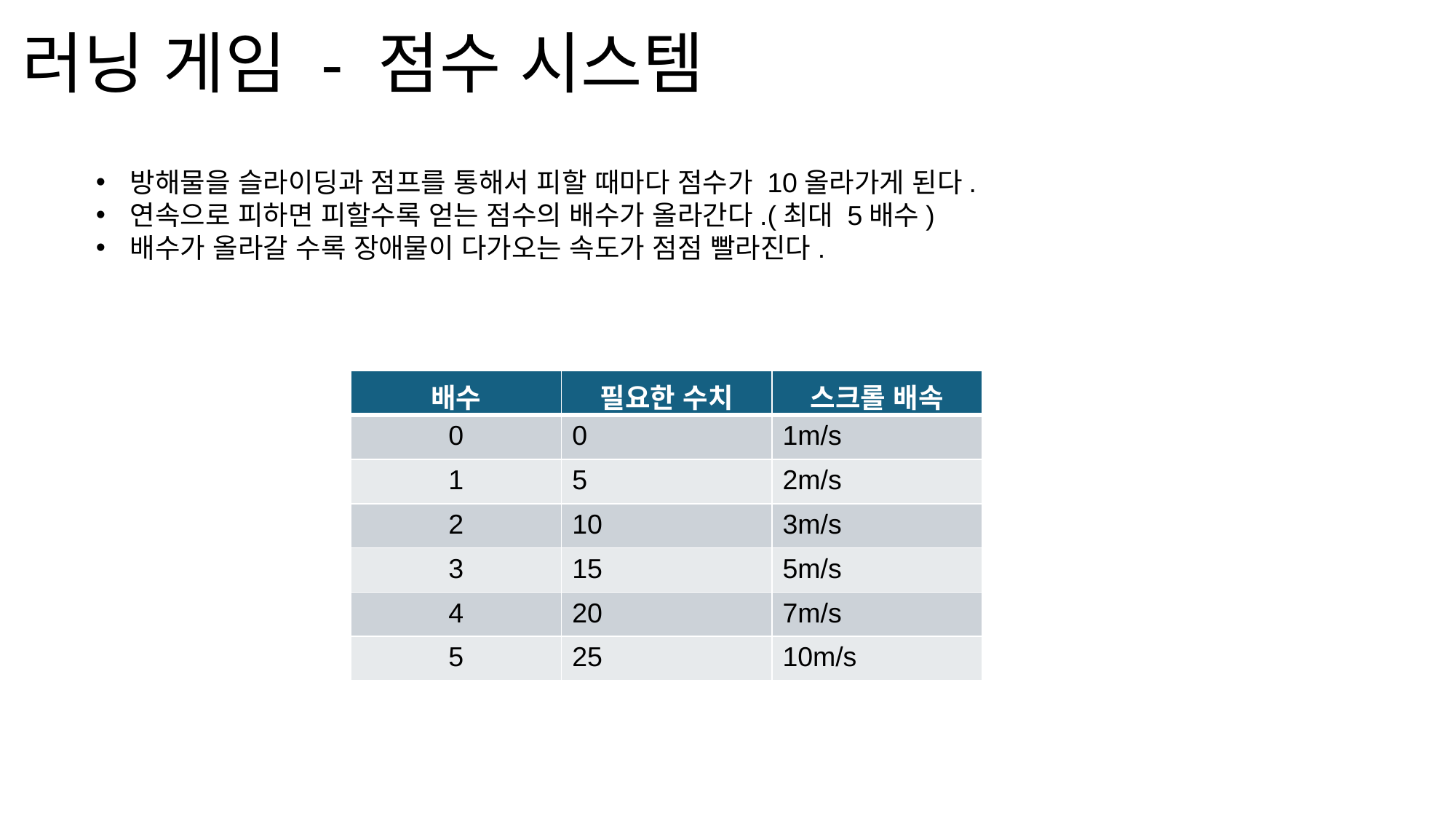

# 러닝 게임 - 점수 시스템
방해물을 슬라이딩과 점프를 통해서 피할 때마다 점수가 10올라가게 된다.
연속으로 피하면 피할수록 얻는 점수의 배수가 올라간다.(최대 5배수)
배수가 올라갈 수록 장애물이 다가오는 속도가 점점 빨라진다.
| 배수 | 필요한 수치 | 스크롤 배속 |
| --- | --- | --- |
| 0 | 0 | 1m/s |
| 1 | 5 | 2m/s |
| 2 | 10 | 3m/s |
| 3 | 15 | 5m/s |
| 4 | 20 | 7m/s |
| 5 | 25 | 10m/s |